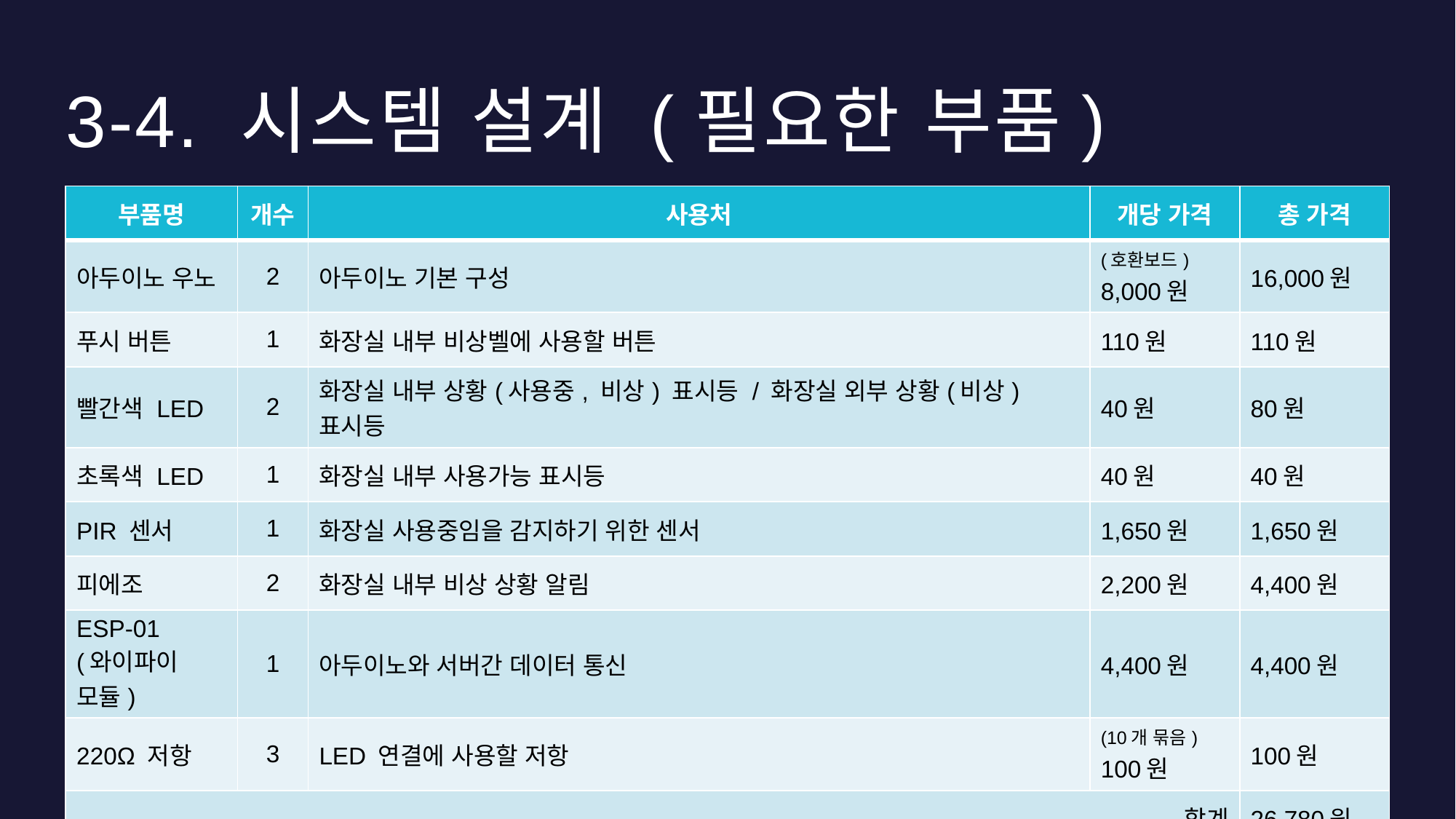

# 3-4. 시스템 설계 (필요한 부품)
| 부품명 | 개수 | 사용처 | 개당 가격 | 총 가격 |
| --- | --- | --- | --- | --- |
| 아두이노 우노 | 2 | 아두이노 기본 구성 | (호환보드) 8,000원 | 16,000원 |
| 푸시 버튼 | 1 | 화장실 내부 비상벨에 사용할 버튼 | 110원 | 110원 |
| 빨간색 LED | 2 | 화장실 내부 상황(사용중, 비상) 표시등 / 화장실 외부 상황(비상) 표시등 | 40원 | 80원 |
| 초록색 LED | 1 | 화장실 내부 사용가능 표시등 | 40원 | 40원 |
| PIR 센서 | 1 | 화장실 사용중임을 감지하기 위한 센서 | 1,650원 | 1,650원 |
| 피에조 | 2 | 화장실 내부 비상 상황 알림 | 2,200원 | 4,400원 |
| ESP-01 (와이파이 모듈) | 1 | 아두이노와 서버간 데이터 통신 | 4,400원 | 4,400원 |
| 220Ω 저항 | 3 | LED 연결에 사용할 저항 | (10개 묶음) 100원 | 100원 |
| 합계 |  |  |  | 26,780원 |